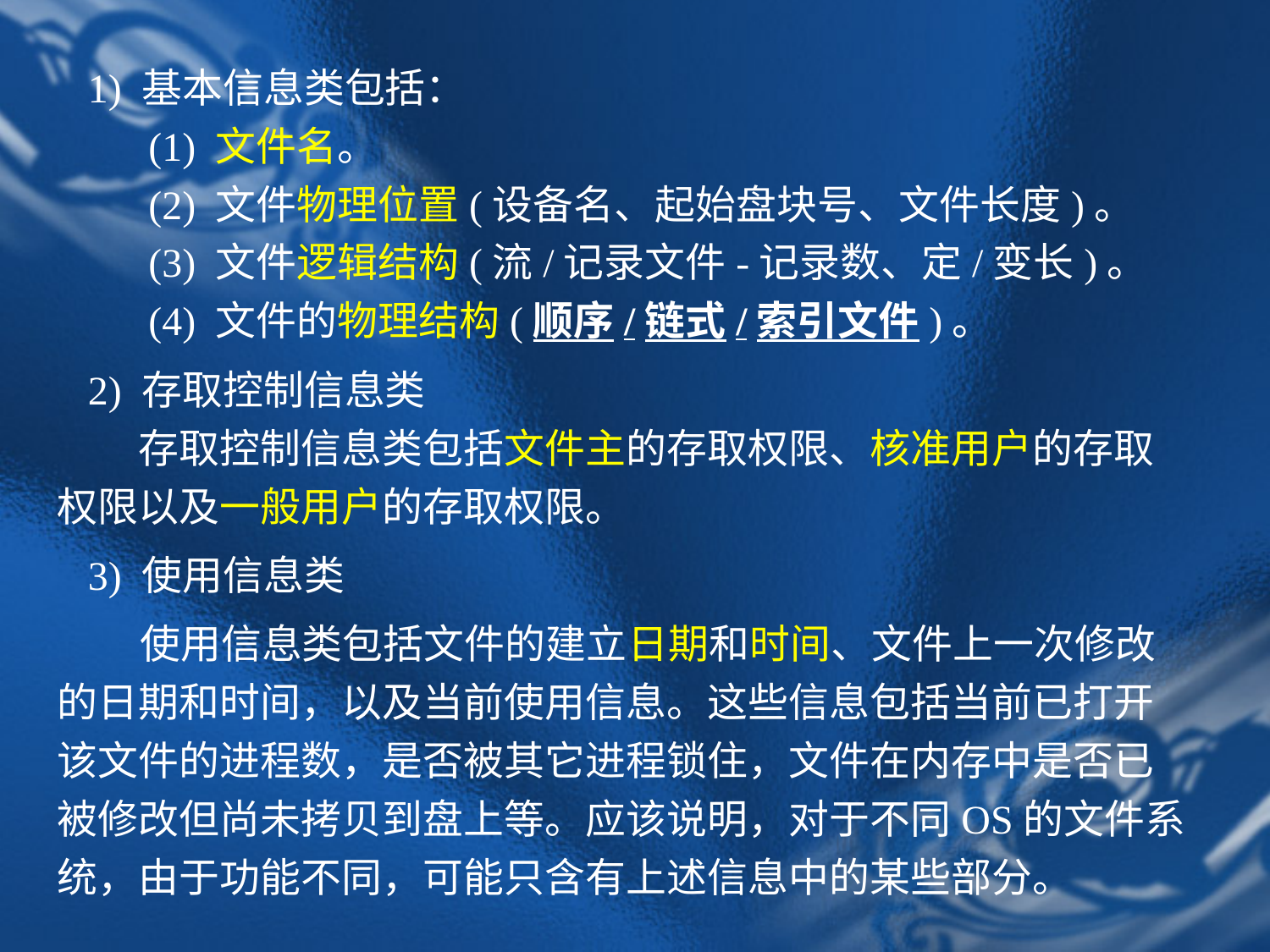

#
   1) 基本信息类包括：
　　(1) 文件名。
　　(2) 文件物理位置(设备名、起始盘块号、文件长度)。　
　　(3) 文件逻辑结构(流/记录文件-记录数、定/变长)。
　　(4) 文件的物理结构(顺序/链式/索引文件)。
   2) 存取控制信息类
　　存取控制信息类包括文件主的存取权限、核准用户的存取权限以及一般用户的存取权限。
   3) 使用信息类
        使用信息类包括文件的建立日期和时间、文件上一次修改的日期和时间，以及当前使用信息。这些信息包括当前已打开该文件的进程数，是否被其它进程锁住，文件在内存中是否已被修改但尚未拷贝到盘上等。应该说明，对于不同OS的文件系统，由于功能不同，可能只含有上述信息中的某些部分。